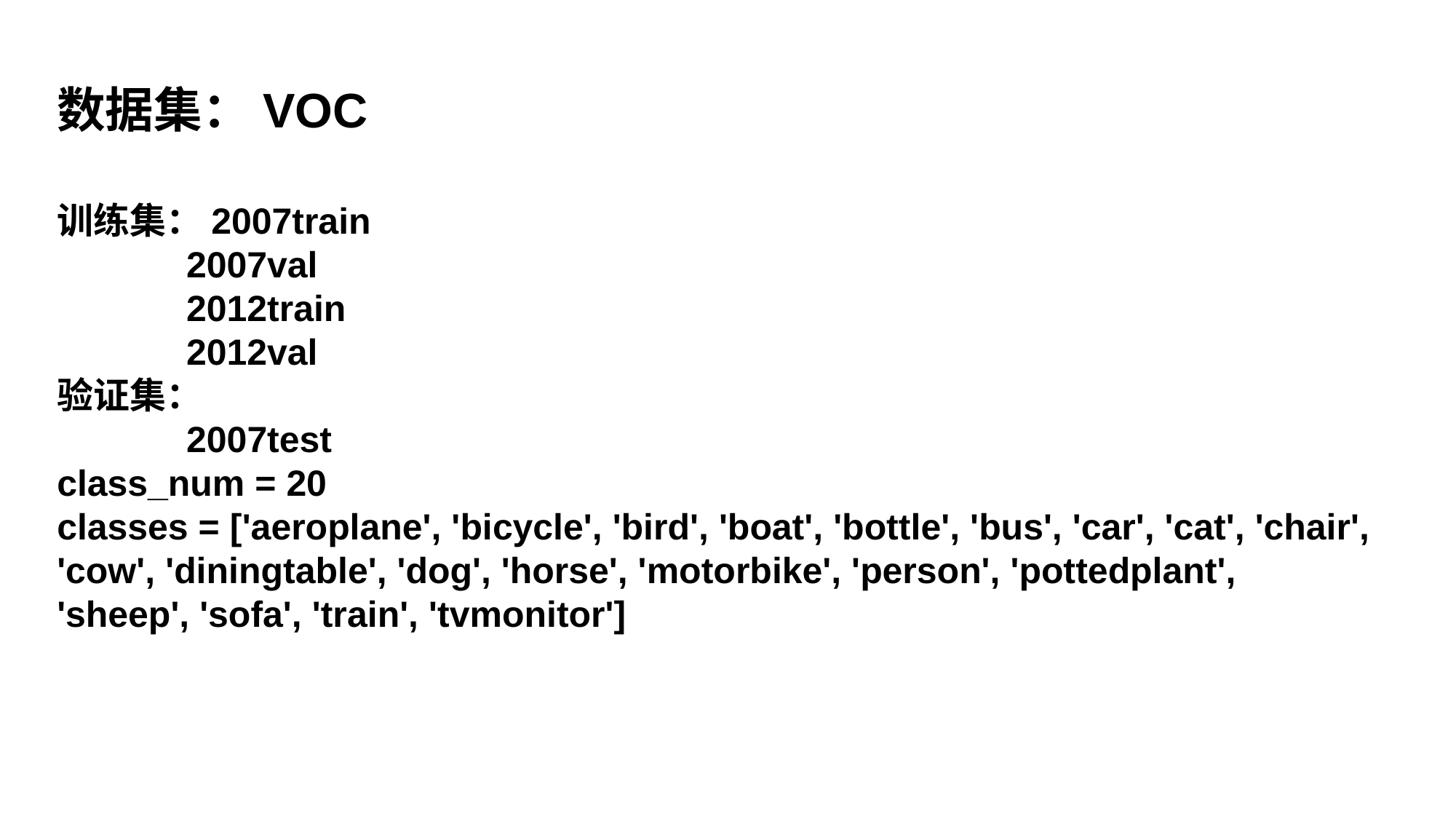

数据集：VOC
训练集：2007train
	  2007val
	  2012train
	  2012val
验证集：
	  2007test
class_num = 20
classes = ['aeroplane', 'bicycle', 'bird', 'boat', 'bottle', 'bus', 'car', 'cat', 'chair', 'cow', 'diningtable', 'dog', 'horse', 'motorbike', 'person', 'pottedplant', 'sheep', 'sofa', 'train', 'tvmonitor']